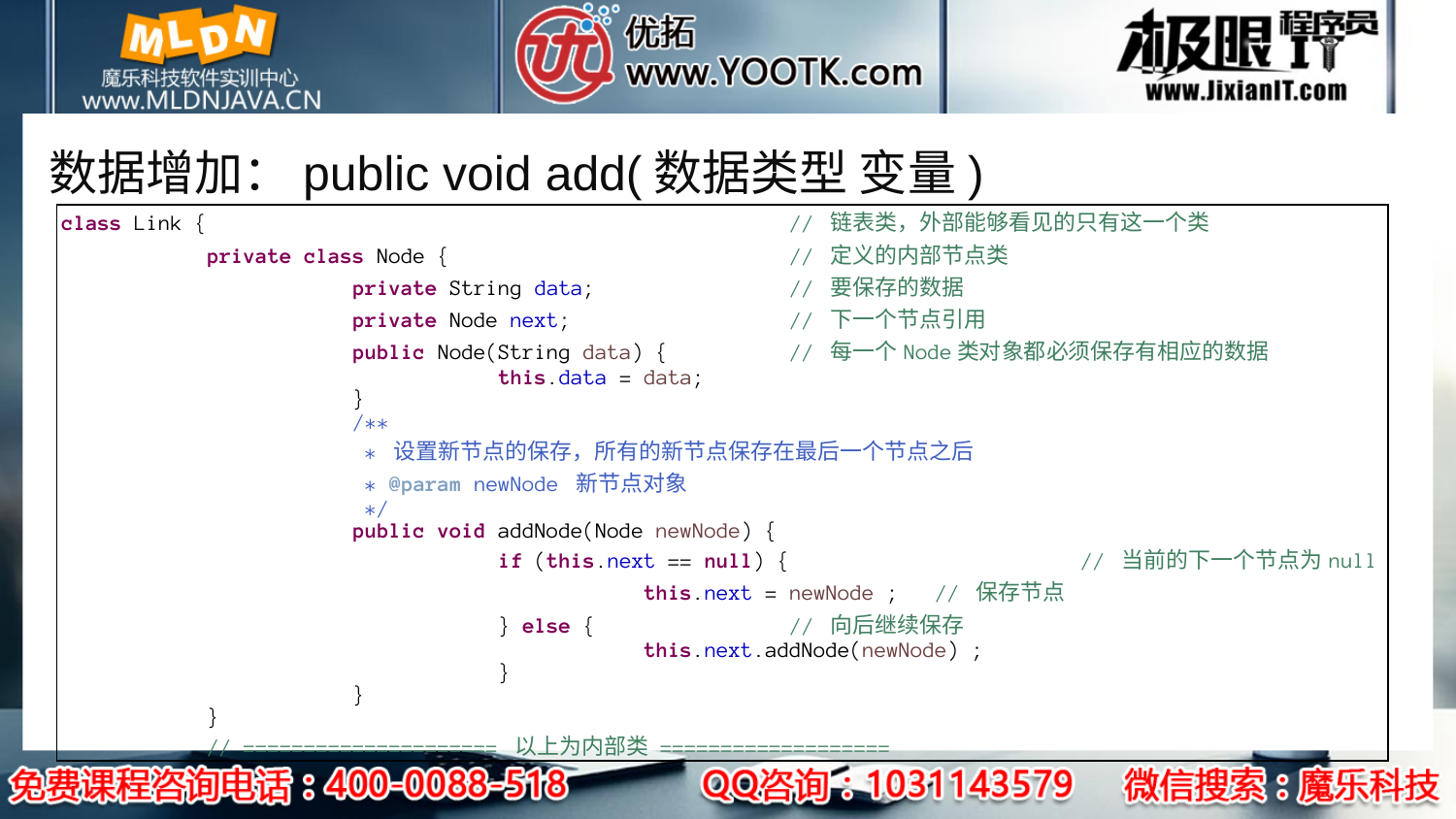

# 数据增加：public void add(数据类型 变量)
| class Link { // 链表类，外部能够看见的只有这一个类 private class Node { // 定义的内部节点类 private String data; // 要保存的数据 private Node next; // 下一个节点引用 public Node(String data) { // 每一个Node类对象都必须保存有相应的数据 this.data = data; } /\*\* \* 设置新节点的保存，所有的新节点保存在最后一个节点之后 \* @param newNode 新节点对象 \*/ public void addNode(Node newNode) { if (this.next == null) { // 当前的下一个节点为null this.next = newNode ; // 保存节点 } else { // 向后继续保存 this.next.addNode(newNode) ; } } } // ===================== 以上为内部类 =================== |
| --- |